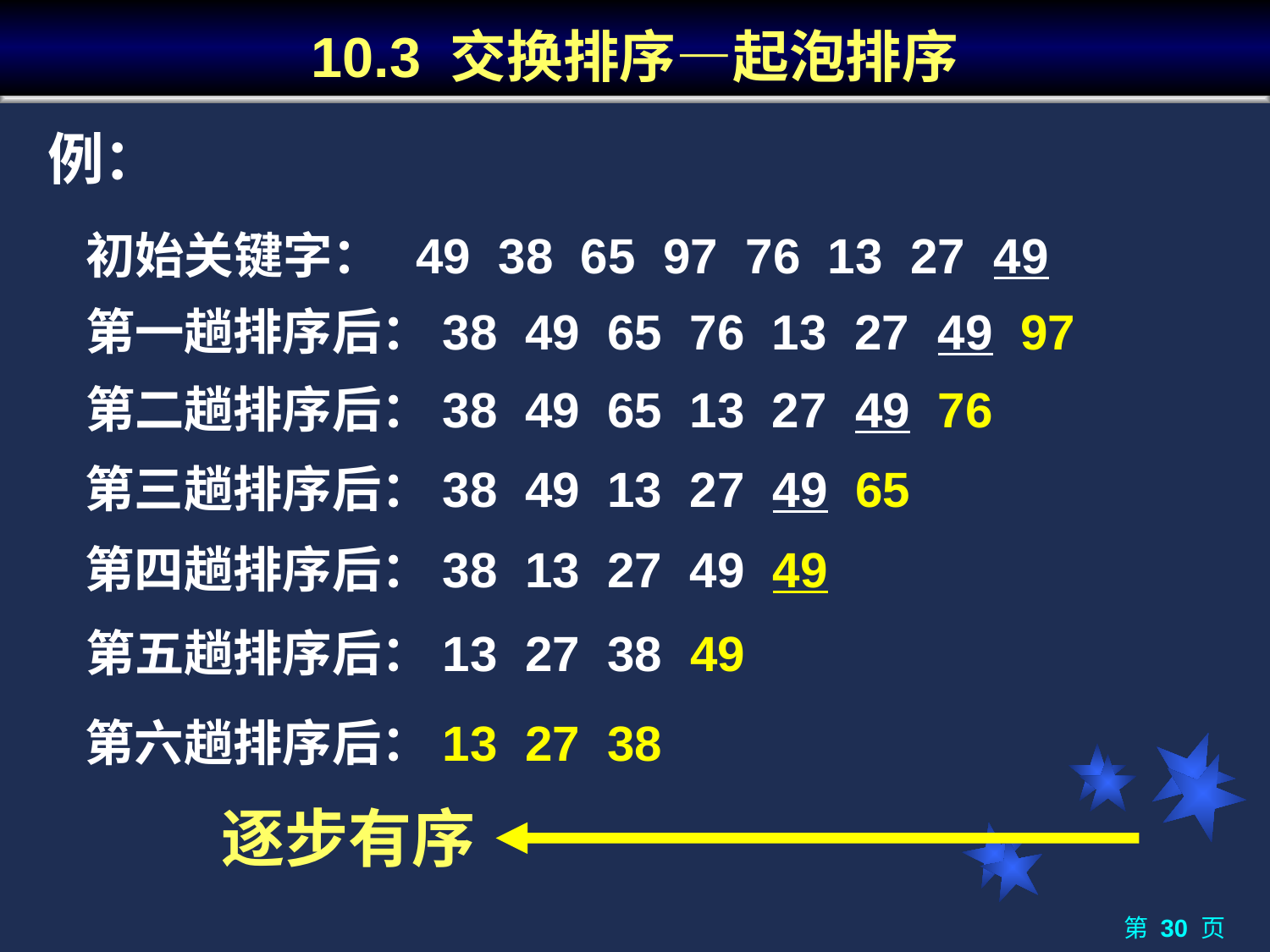

# 10.3 交换排序—起泡排序
例：
初始关键字：  49  38  65  97  76  13  27  49
第一趟排序后：38  49  65  76  13  27  49  97
第二趟排序后：38  49  65  13  27  49  76
第三趟排序后：38  49  13  27  49  65
第四趟排序后：38  13  27  49  49
第五趟排序后：13  27  38  49
第六趟排序后：13  27  38
逐步有序

第 30 页